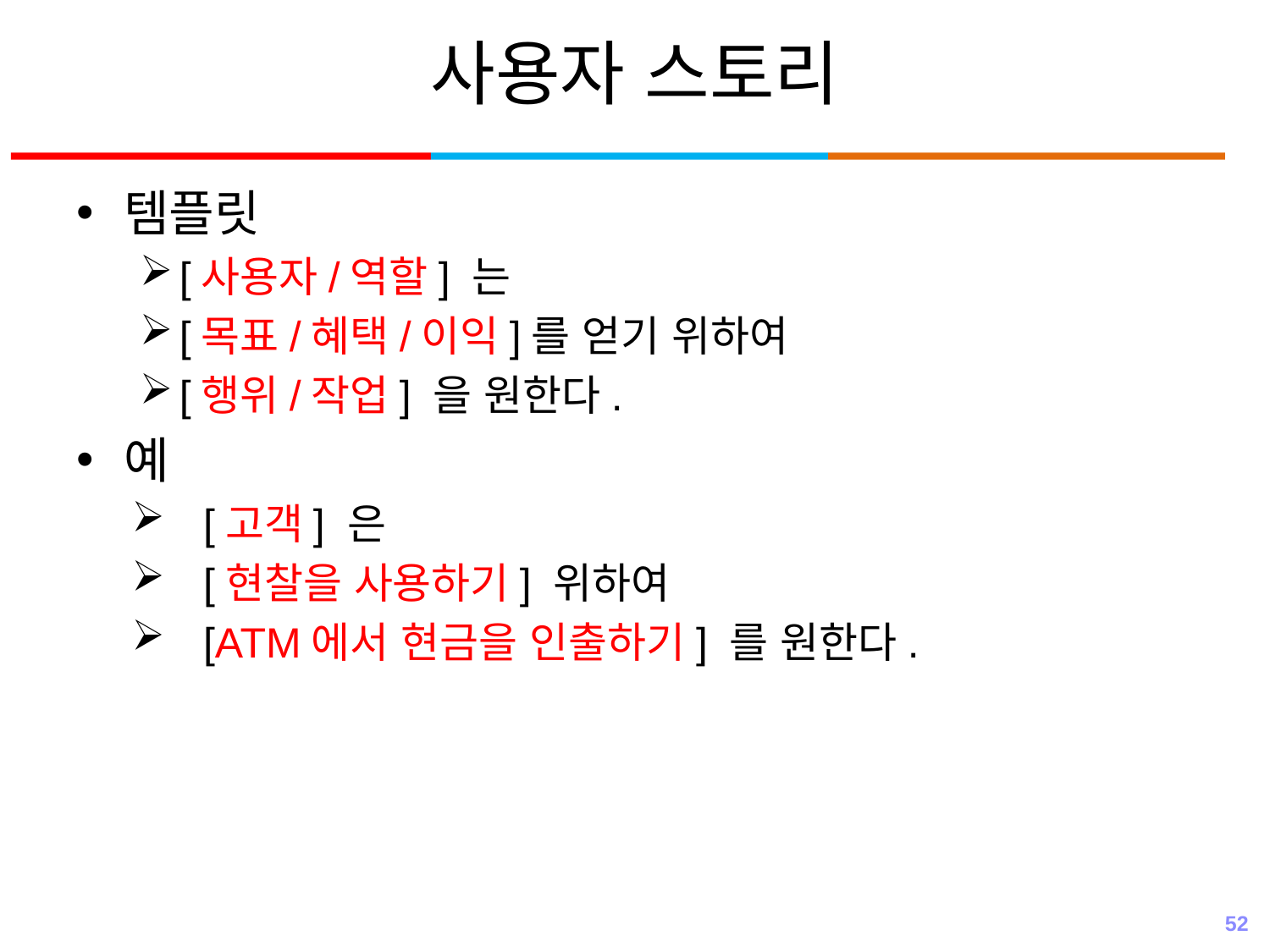

# 사용자 스토리
템플릿
[사용자/역할] 는
[목표/혜택/이익]를 얻기 위하여
[행위/작업] 을 원한다.
예
[고객] 은
[현찰을 사용하기] 위하여
[ATM에서 현금을 인출하기] 를 원한다.
52